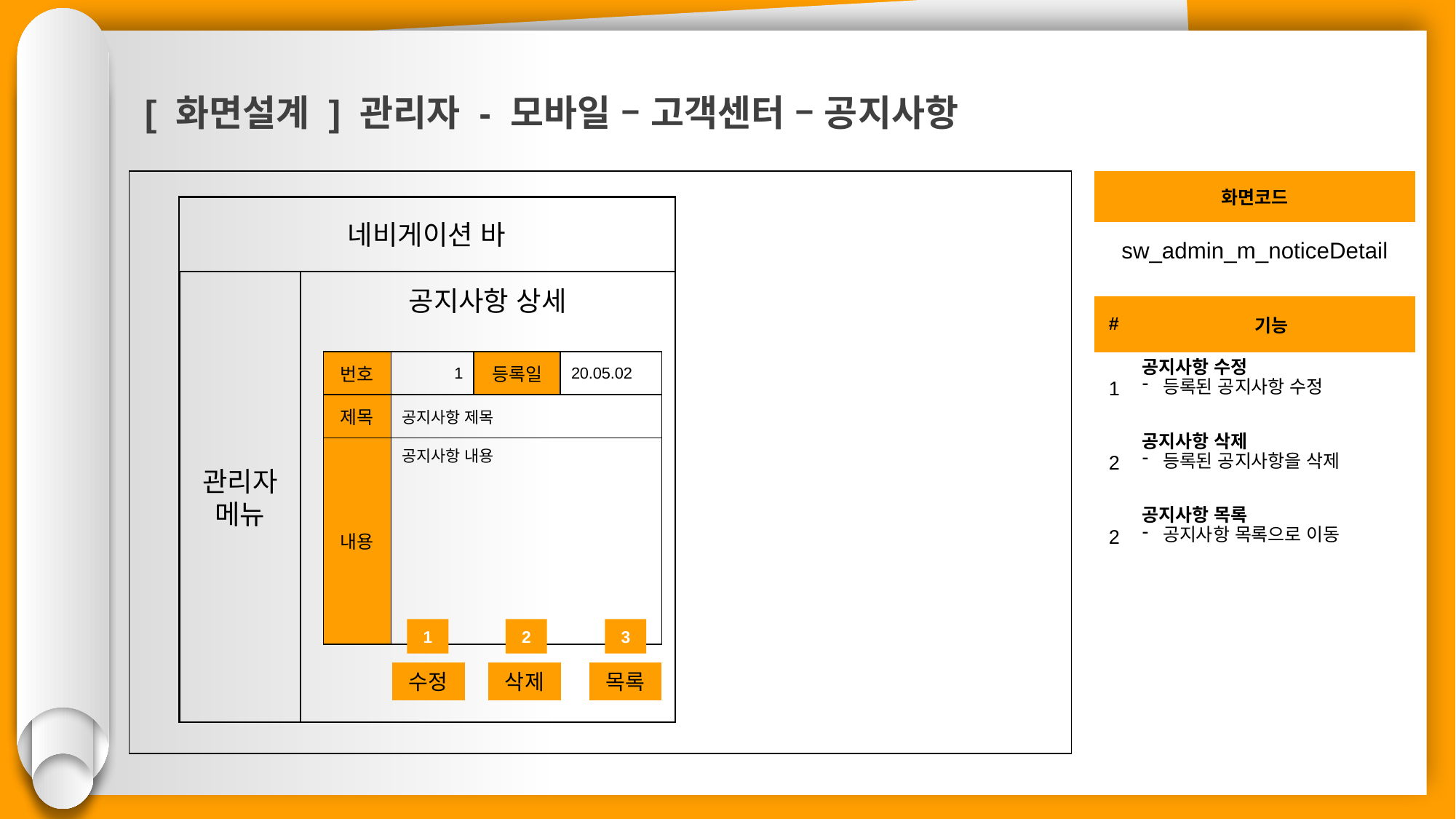

[ 화면설계 ] 관리자 - 모바일 – 고객센터 – 공지사항

| 화면코드 |
| --- |
| sw\_admin\_m\_noticeDetail |
네비게이션 바

관리자
메뉴
공지사항 상세

| # | 기능 |
| --- | --- |
| 1 | 공지사항 수정 등록된 공지사항 수정 |
| 2 | 공지사항 삭제 등록된 공지사항을 삭제 |
| 2 | 공지사항 목록 공지사항 목록으로 이동 |
| 번호 | 1 | 등록일 | 20.05.02 |
| --- | --- | --- | --- |
| 제목 | 공지사항 제목 |  |  |
| 내용 | 공지사항 내용 |  |  |
1
2
3
수정
삭제
목록